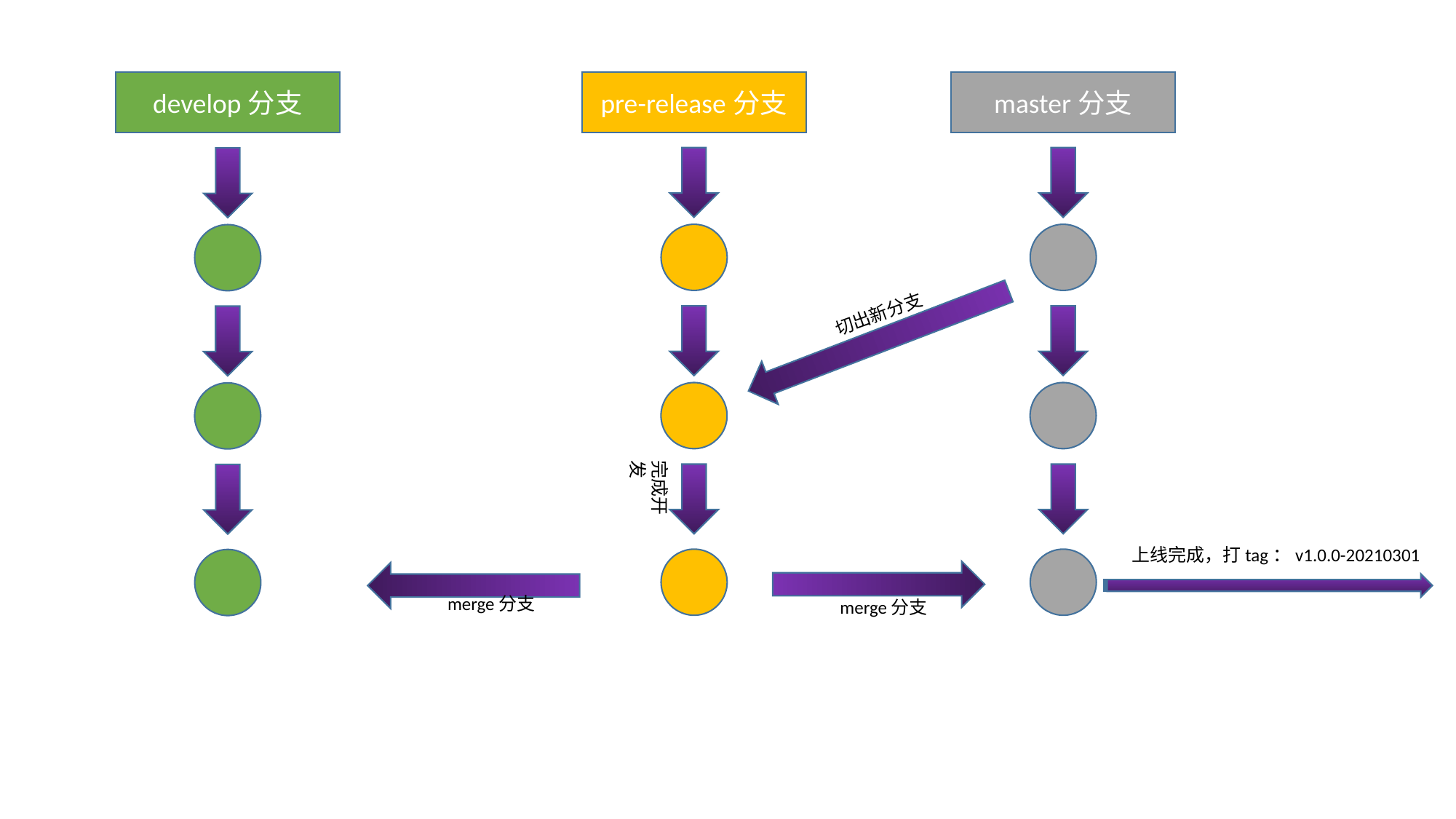

pre-release分支
master分支
develop分支

切出新分支

完成开发

上线完成，打tag：v1.0.0-20210301

merge分支
merge分支